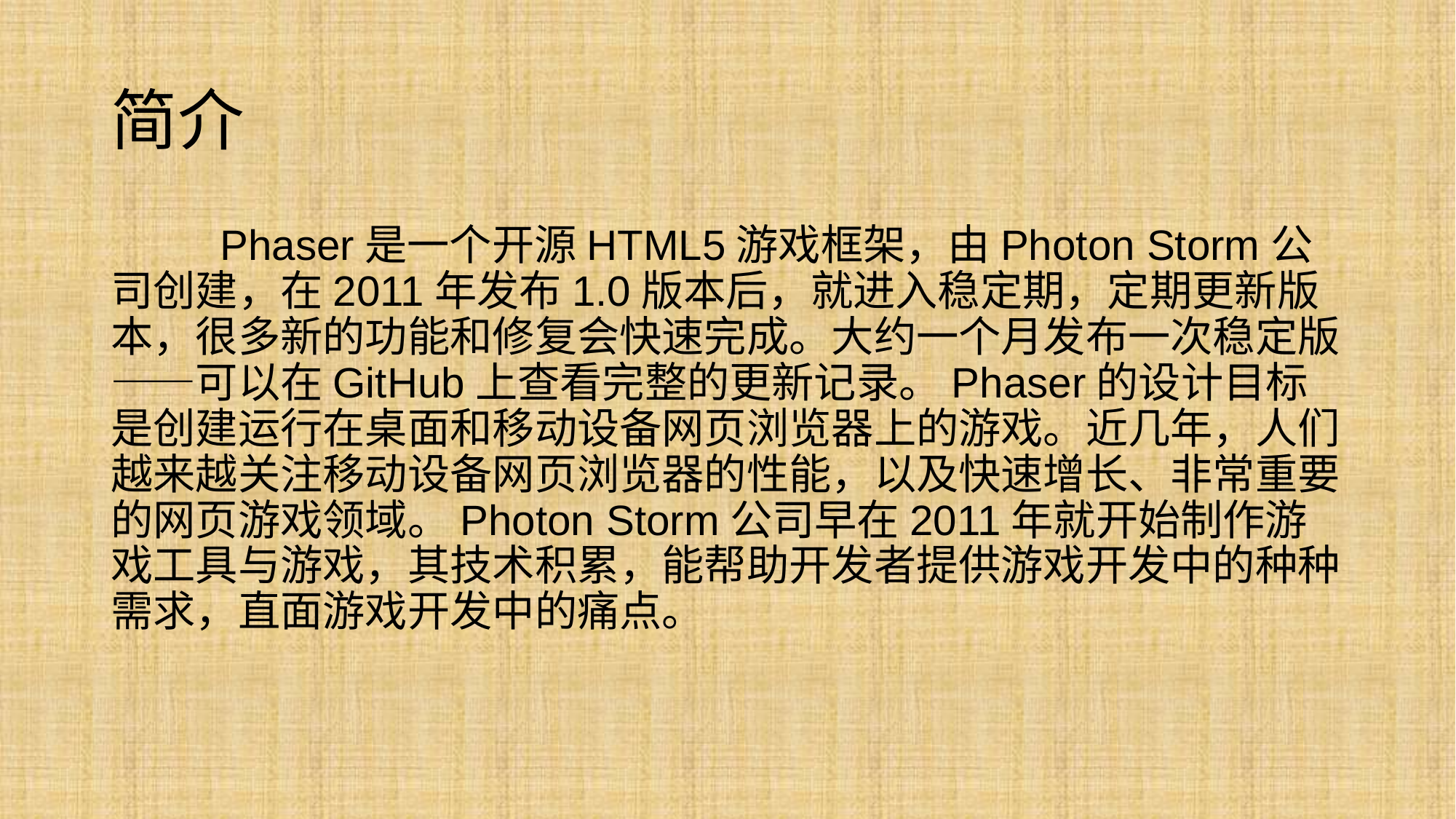

# 简介
	Phaser是一个开源HTML5游戏框架，由Photon Storm公司创建，在2011年发布1.0版本后，就进入稳定期，定期更新版本，很多新的功能和修复会快速完成。大约一个月发布一次稳定版——可以在GitHub上查看完整的更新记录。Phaser的设计目标是创建运行在桌面和移动设备网页浏览器上的游戏。近几年，人们越来越关注移动设备网页浏览器的性能，以及快速增长、非常重要的网页游戏领域。Photon Storm公司早在2011年就开始制作游戏工具与游戏，其技术积累，能帮助开发者提供游戏开发中的种种需求，直面游戏开发中的痛点。